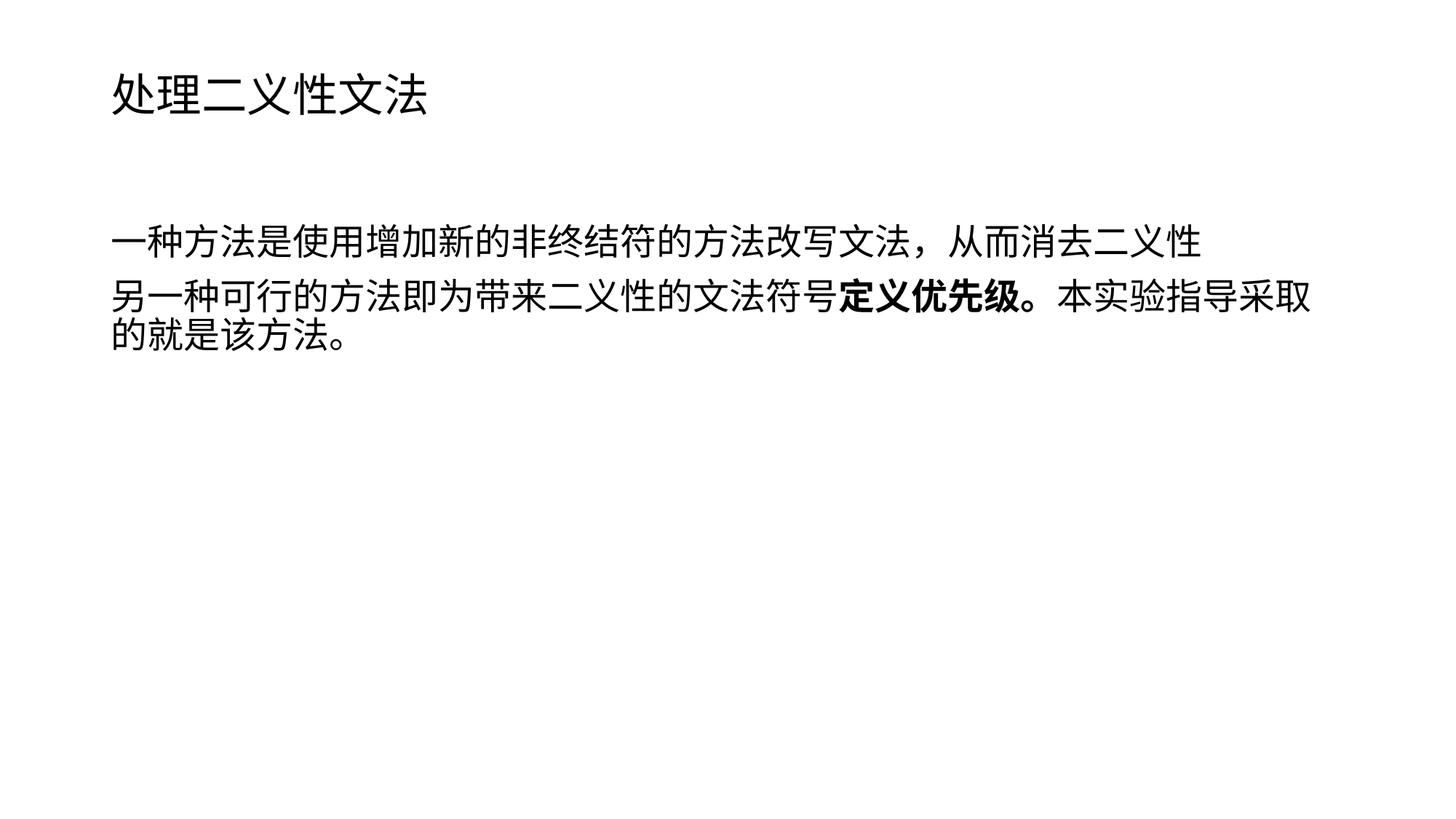

# 处理二义性文法
一种方法是使用增加新的非终结符的方法改写文法，从而消去二义性
另一种可行的方法即为带来二义性的文法符号定义优先级。本实验指导采取的就是该方法。